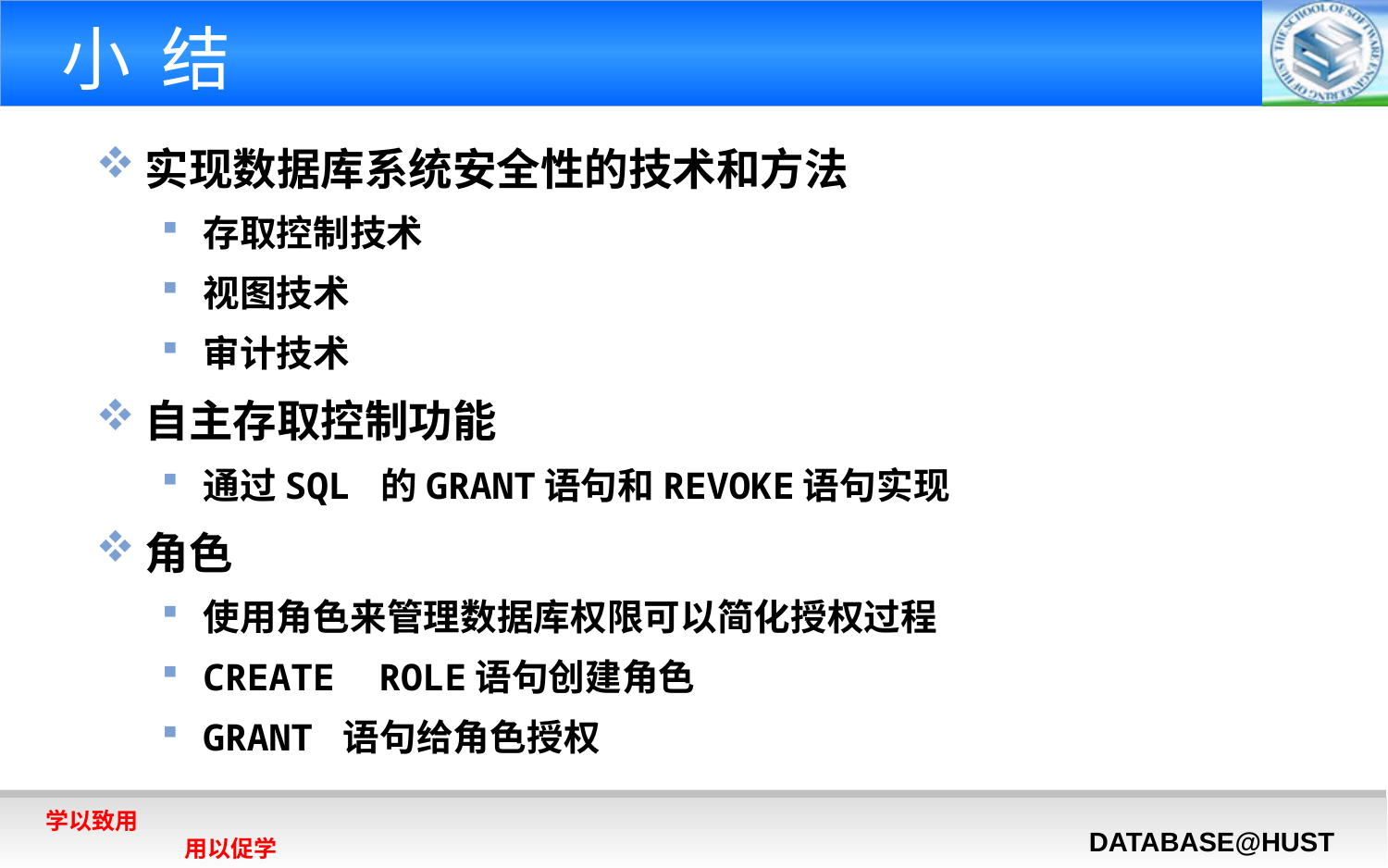

# 小  结
实现数据库系统安全性的技术和方法
存取控制技术
视图技术
审计技术
自主存取控制功能
通过SQL 的GRANT语句和REVOKE语句实现
角色
使用角色来管理数据库权限可以简化授权过程
CREATE  ROLE语句创建角色
GRANT 语句给角色授权